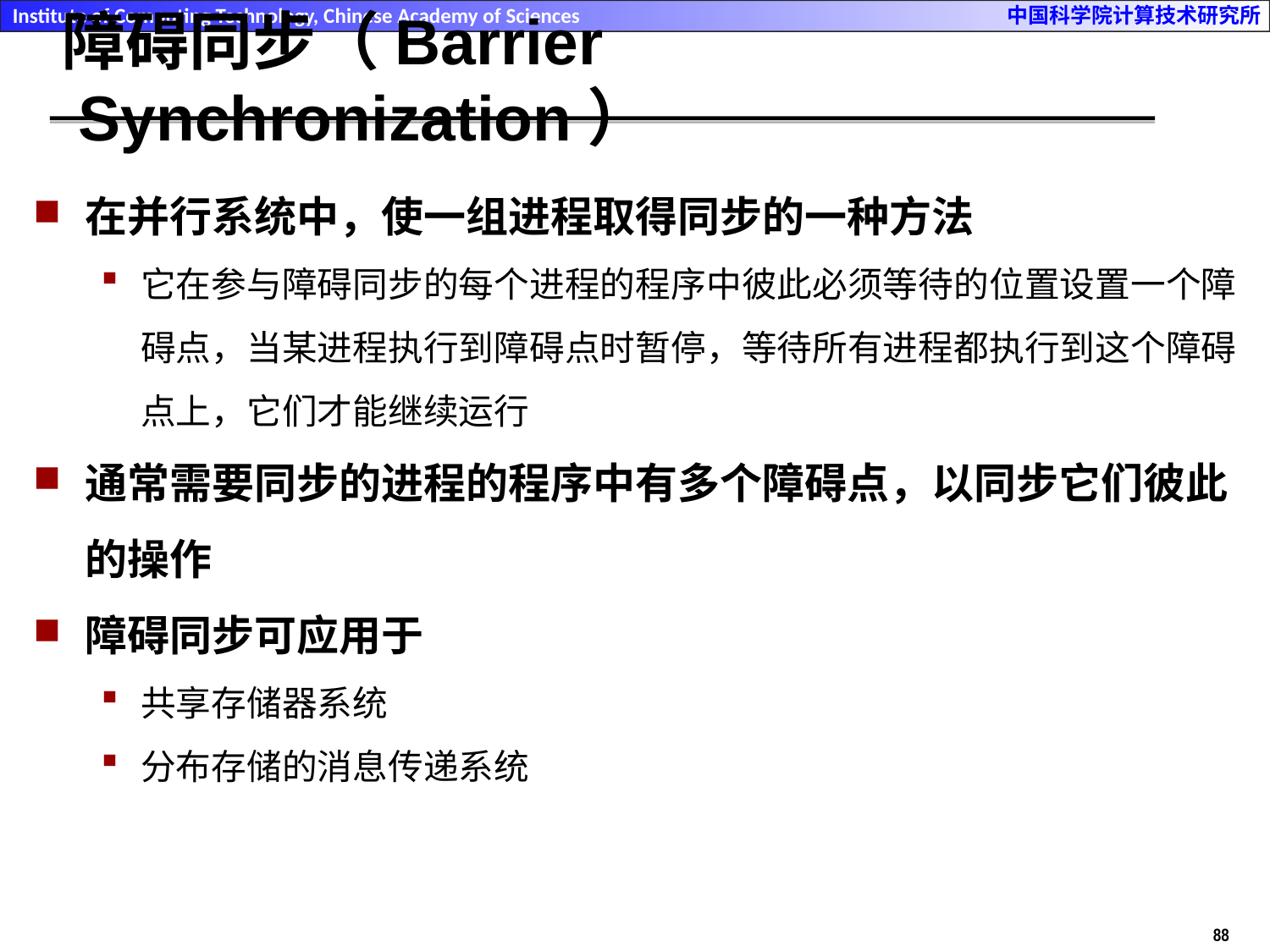

# 障碍同步（Barrier Synchronization）
在并行系统中，使一组进程取得同步的一种方法
它在参与障碍同步的每个进程的程序中彼此必须等待的位置设置一个障碍点，当某进程执行到障碍点时暂停，等待所有进程都执行到这个障碍点上，它们才能继续运行
通常需要同步的进程的程序中有多个障碍点，以同步它们彼此的操作
障碍同步可应用于
共享存储器系统
分布存储的消息传递系统